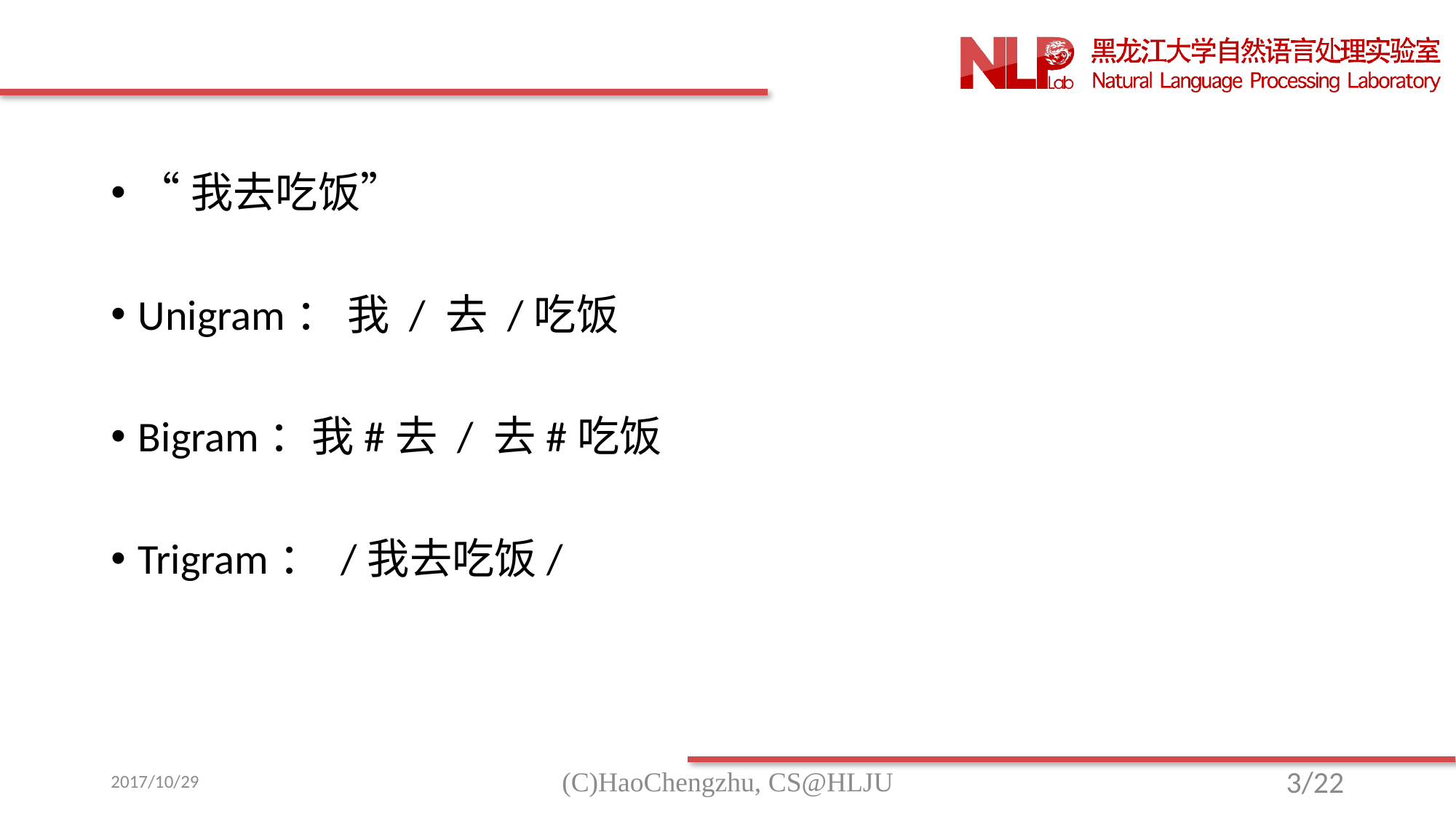

#
“我去吃饭”

Unigram： 我 / 去 /吃饭

Bigram：我#去 / 去#吃饭

Trigram： /我去吃饭/
2017/10/29
(C)HaoChengzhu, CS@HLJU
3/22